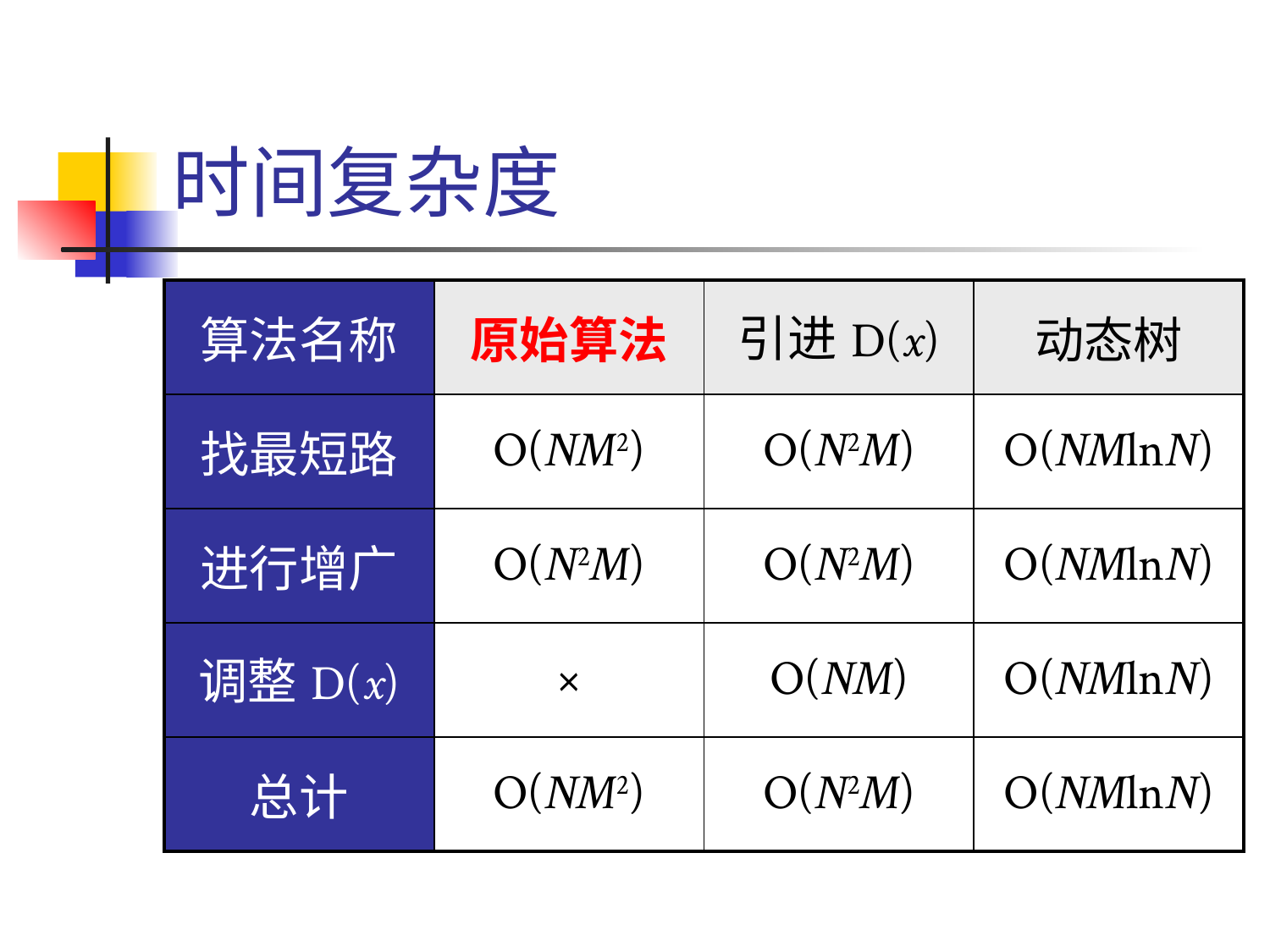

# 时间复杂度
| 算法名称 | 原始算法 | 引进D(x) | 动态树 |
| --- | --- | --- | --- |
| 找最短路 | O(NM2) | O(N2M) | O(NMlnN) |
| 进行增广 | O(N2M) | O(N2M) | O(NMlnN) |
| 调整D(x) | × | O(NM) | O(NMlnN) |
| 总计 | O(NM2) | O(N2M) | O(NMlnN) |